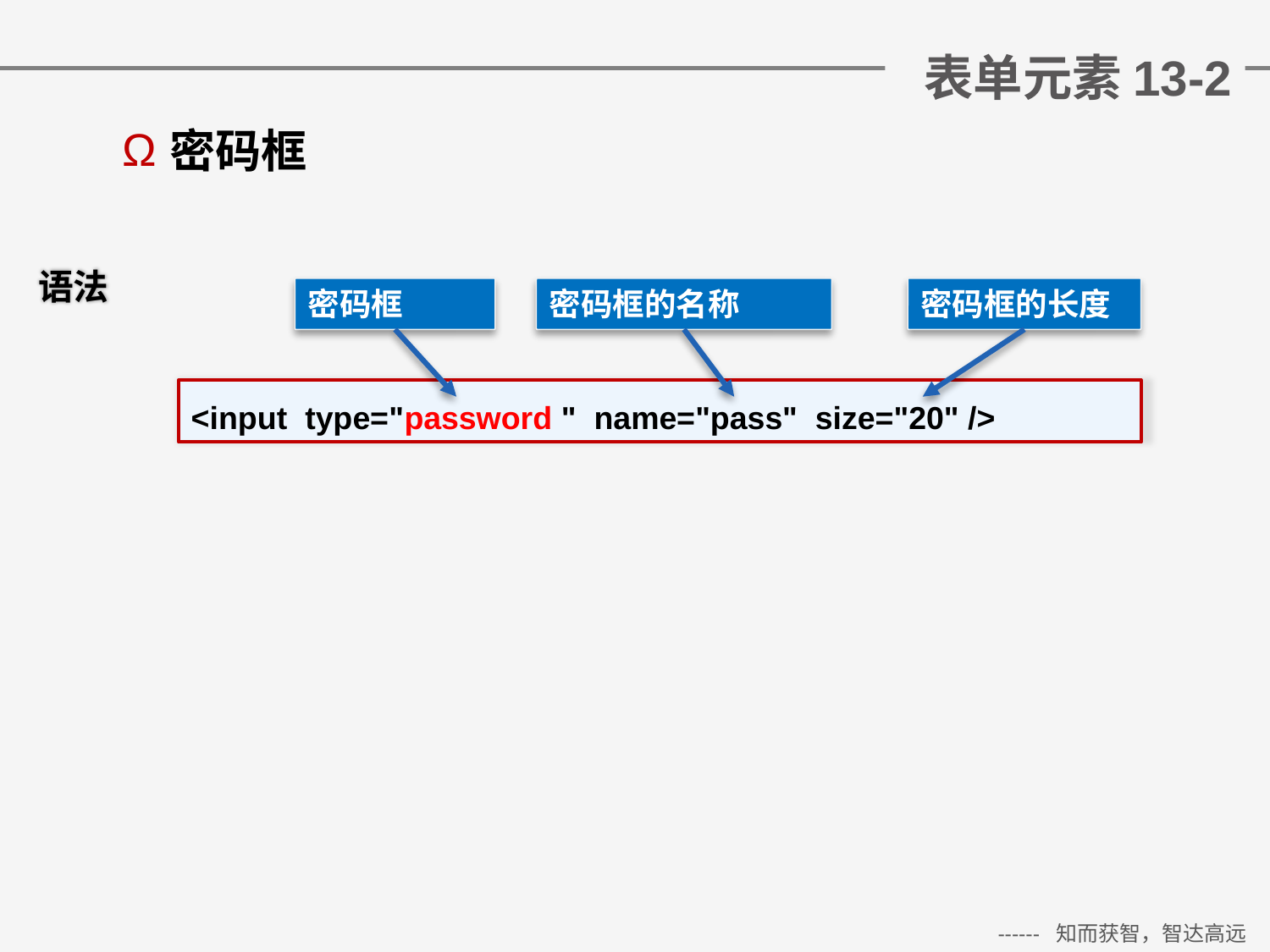

# 表单元素13-2
密码框
语法
密码框
密码框的名称
密码框的长度
<input  type="password "  name="pass"  size="20" />